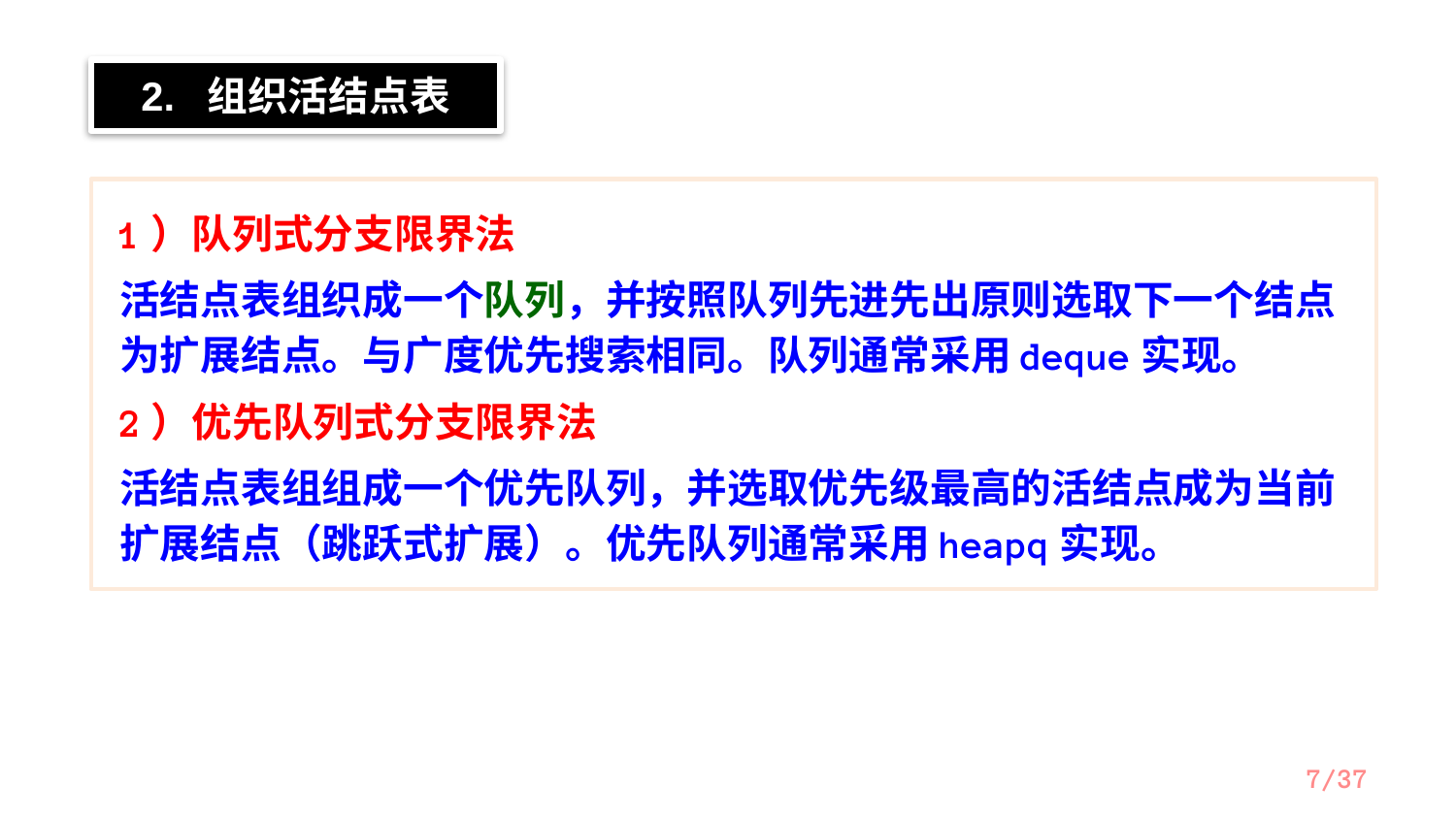

2.  组织活结点表
1）队列式分支限界法
活结点表组织成一个队列，并按照队列先进先出原则选取下一个结点为扩展结点。与广度优先搜索相同。队列通常采用deque实现。
2）优先队列式分支限界法
活结点表组组成一个优先队列，并选取优先级最高的活结点成为当前扩展结点（跳跃式扩展）。优先队列通常采用heapq实现。
7/37